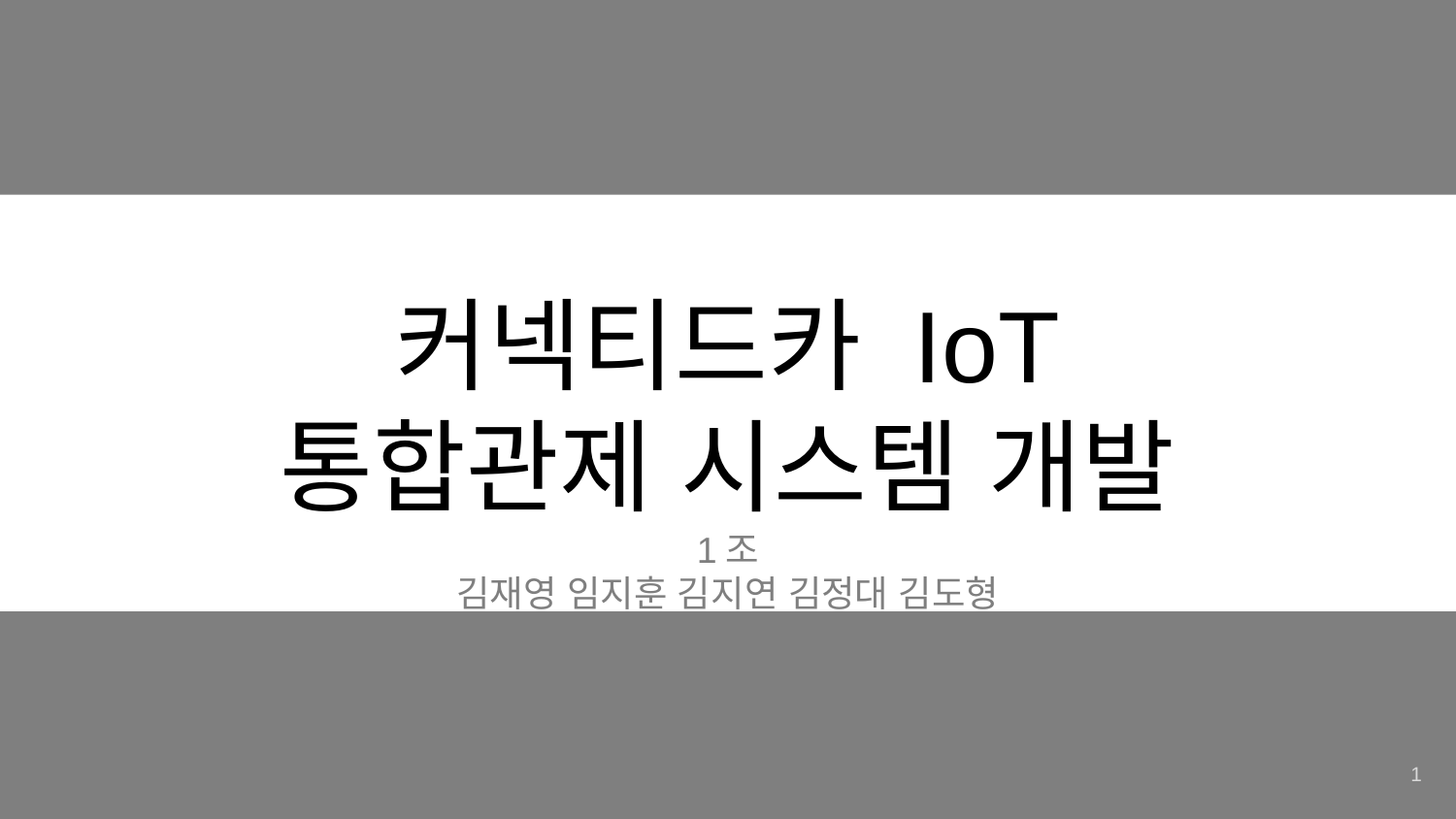

# 커넥티드카 IoT
통합관제 시스템 개발
1조
김재영 임지훈 김지연 김정대 김도형

1